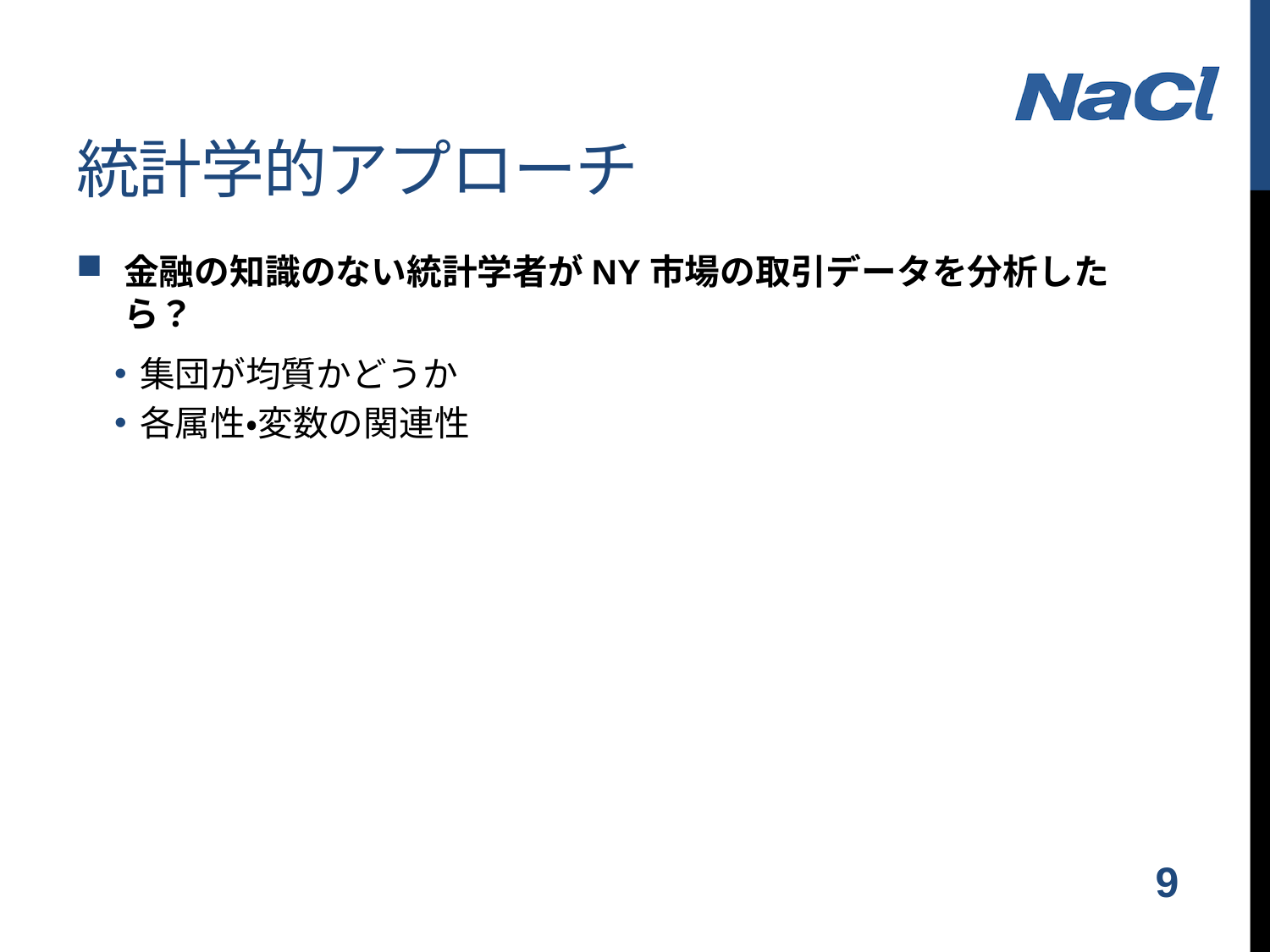

# 統計学的アプローチ
金融の知識のない統計学者がNY市場の取引データを分析したら？
集団が均質かどうか
各属性・変数の関連性

9